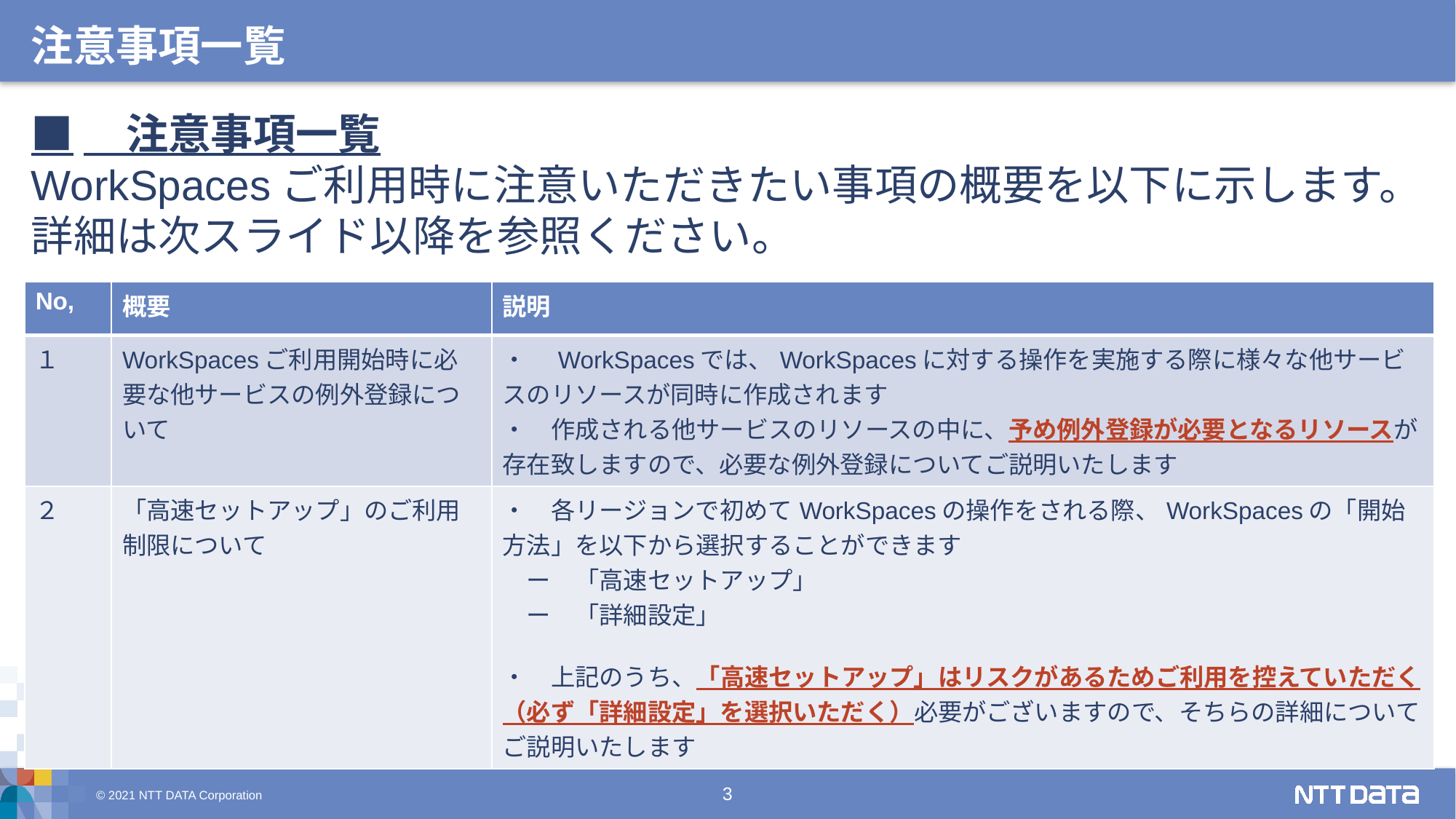

注意事項一覧
■　注意事項一覧
WorkSpacesご利用時に注意いただきたい事項の概要を以下に示します。
詳細は次スライド以降を参照ください。
| No, | 概要 | 説明 |
| --- | --- | --- |
| １ | WorkSpacesご利用開始時に必要な他サービスの例外登録について | ・　WorkSpacesでは、WorkSpacesに対する操作を実施する際に様々な他サービスのリソースが同時に作成されます ・　作成される他サービスのリソースの中に、予め例外登録が必要となるリソースが存在致しますので、必要な例外登録についてご説明いたします |
| ２ | 「高速セットアップ」のご利用制限について | ・　各リージョンで初めてWorkSpacesの操作をされる際、WorkSpacesの「開始方法」を以下から選択することができます 　ー　「高速セットアップ」 　ー　「詳細設定」 ・　上記のうち、「高速セットアップ」はリスクがあるためご利用を控えていただく（必ず「詳細設定」を選択いただく）必要がございますので、そちらの詳細についてご説明いたします |